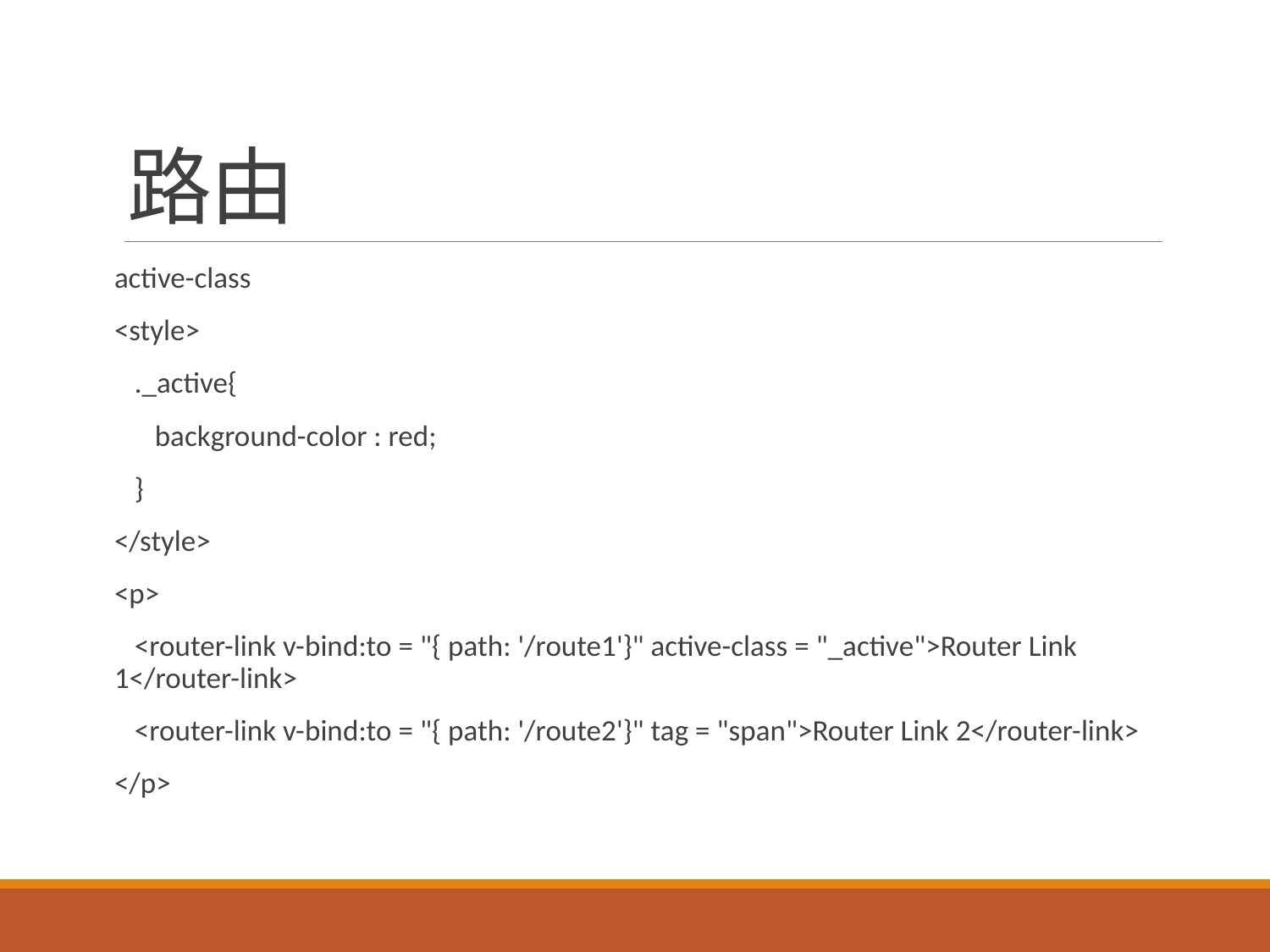

# 路由
active-class
<style>
   ._active{
      background-color : red;
   }
</style>
<p>
   <router-link v-bind:to = "{ path: '/route1'}" active-class = "_active">Router Link 1</router-link>
   <router-link v-bind:to = "{ path: '/route2'}" tag = "span">Router Link 2</router-link>
</p>